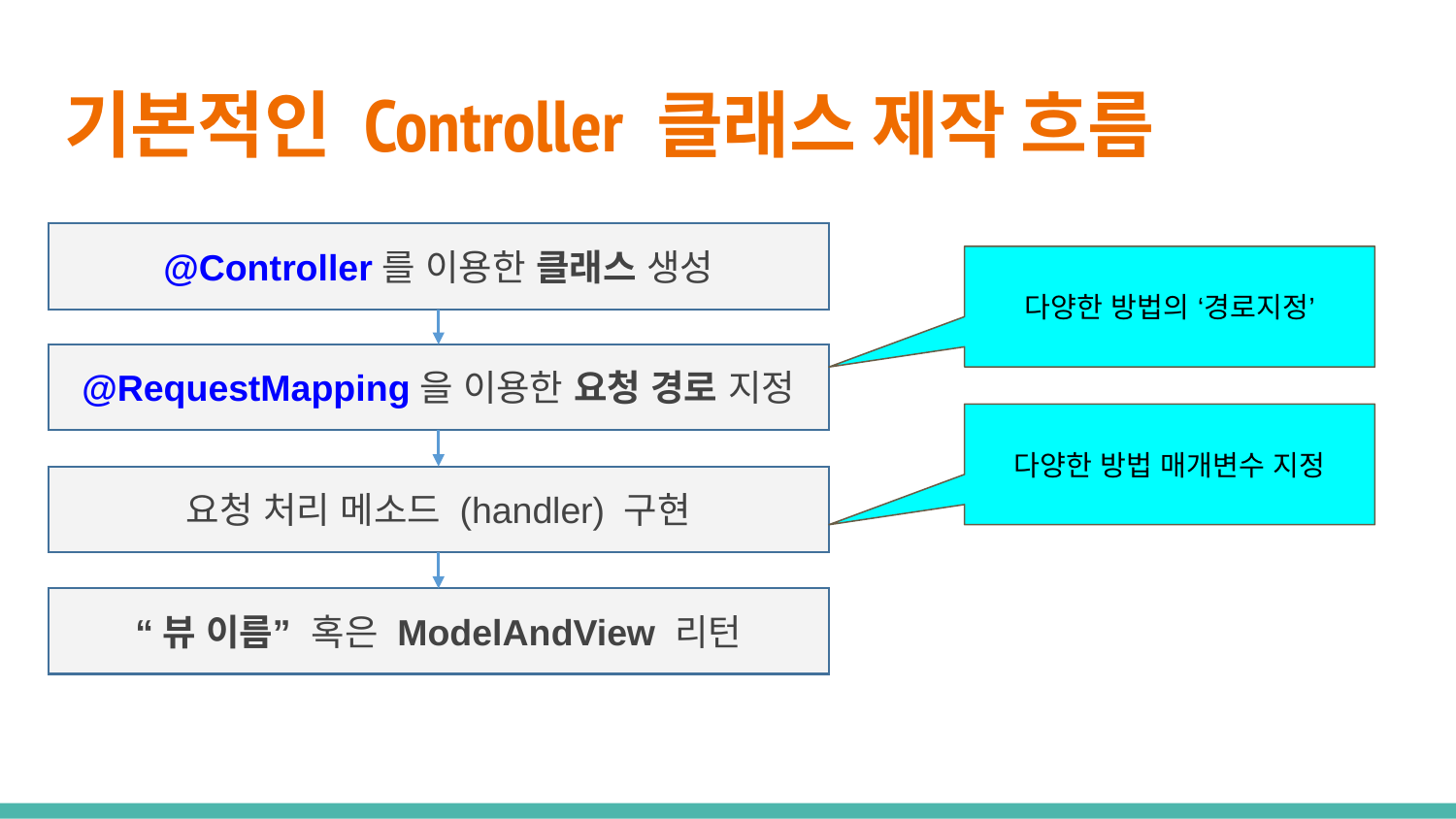

# 기본적인 Controller 클래스 제작 흐름
@Controller를 이용한 클래스 생성
다양한 방법의 ‘경로지정’
@RequestMapping을 이용한 요청 경로 지정
다양한 방법 매개변수 지정
요청 처리 메소드 (handler) 구현
“뷰 이름”  혹은 ModelAndView 리턴